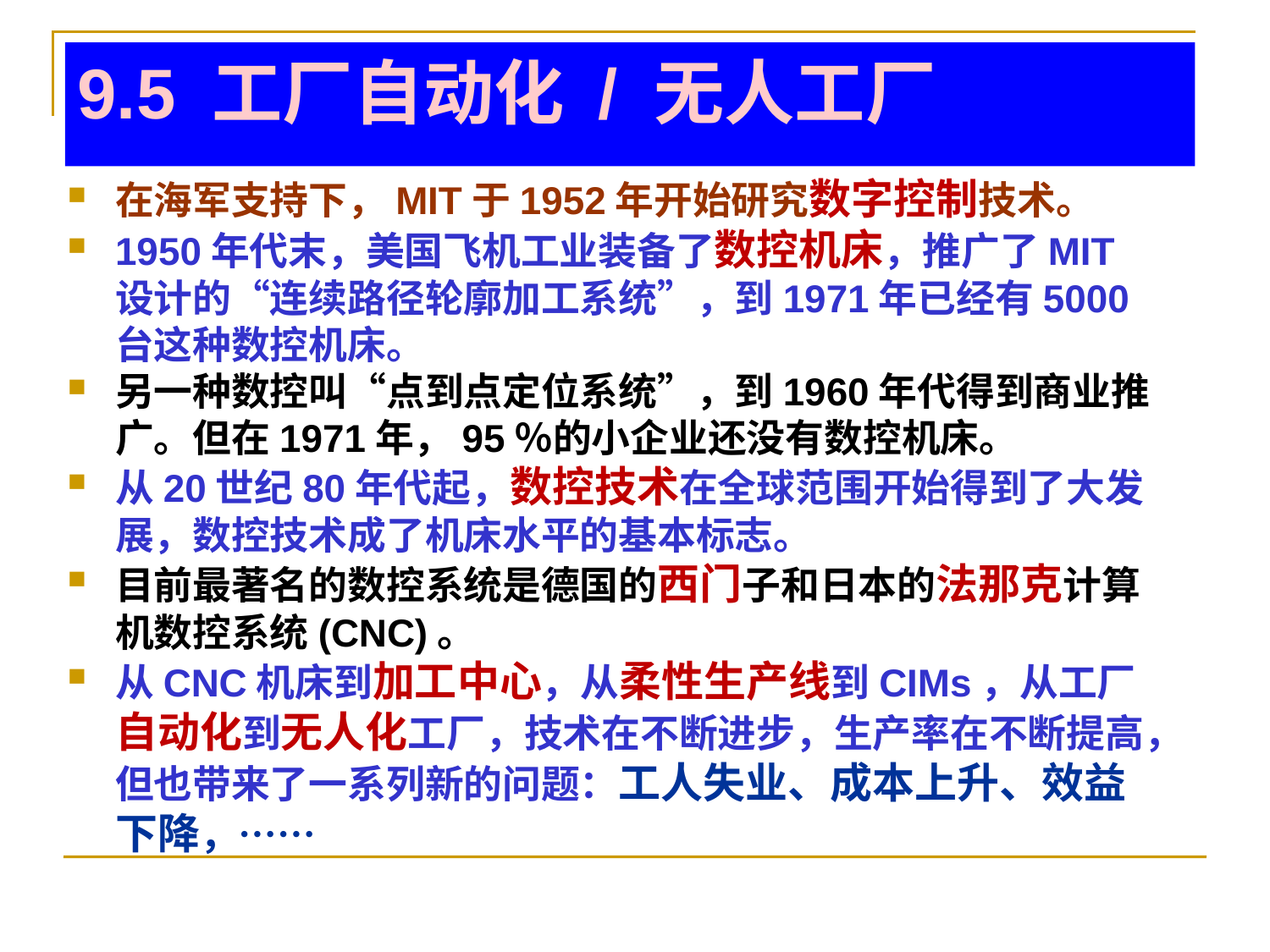

# 9.5 工厂自动化 / 无人工厂
在海军支持下，MIT于1952年开始研究数字控制技术。
1950年代末，美国飞机工业装备了数控机床，推广了MIT设计的“连续路径轮廓加工系统”，到1971年已经有5000台这种数控机床。
另一种数控叫“点到点定位系统”，到1960年代得到商业推广。但在1971年，95％的小企业还没有数控机床。
从20世纪80年代起，数控技术在全球范围开始得到了大发展，数控技术成了机床水平的基本标志。
目前最著名的数控系统是德国的西门子和日本的法那克计算机数控系统(CNC)。
从CNC机床到加工中心，从柔性生产线到CIMs，从工厂自动化到无人化工厂，技术在不断进步，生产率在不断提高，但也带来了一系列新的问题：工人失业、成本上升、效益下降，……

56